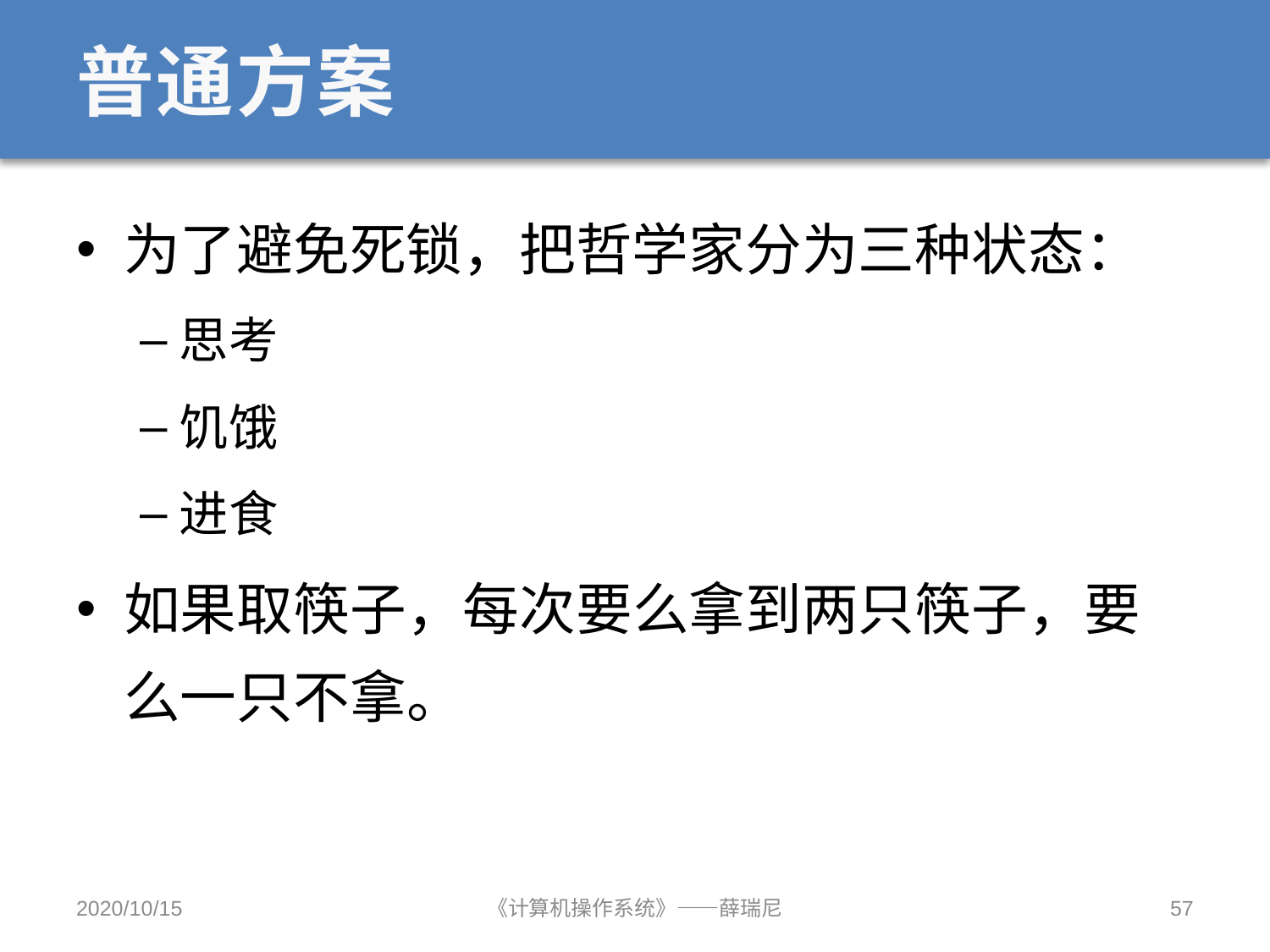

# 普通方案
为了避免死锁，把哲学家分为三种状态：
思考
饥饿
进食
如果取筷子，每次要么拿到两只筷子，要么一只不拿。

2020/10/15
《计算机操作系统》——薛瑞尼
57